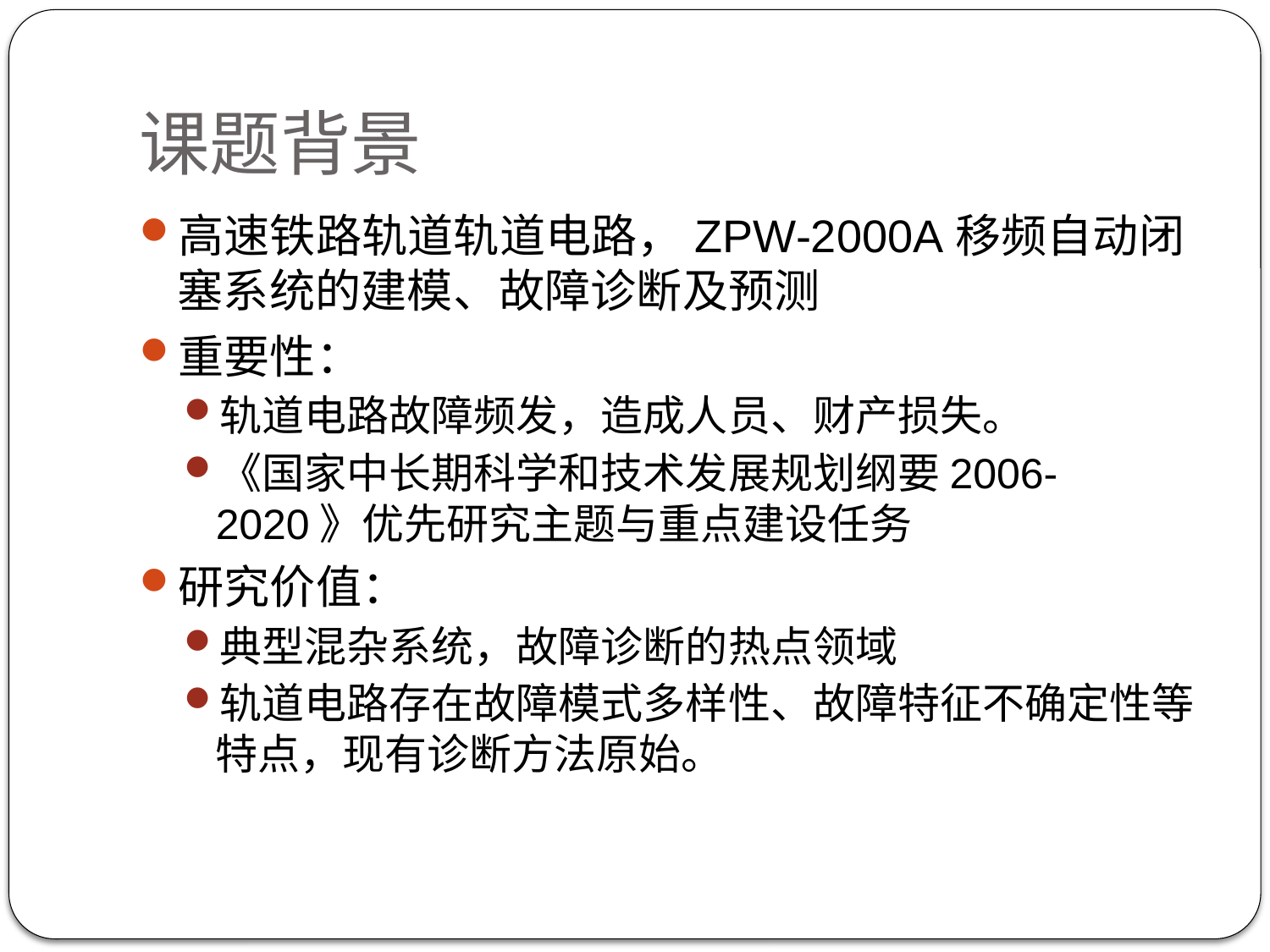

# 课题背景
高速铁路轨道轨道电路，ZPW-2000A移频自动闭塞系统的建模、故障诊断及预测
重要性：
轨道电路故障频发，造成人员、财产损失。
《国家中长期科学和技术发展规划纲要2006-2020》优先研究主题与重点建设任务
研究价值：
典型混杂系统，故障诊断的热点领域
轨道电路存在故障模式多样性、故障特征不确定性等特点，现有诊断方法原始。